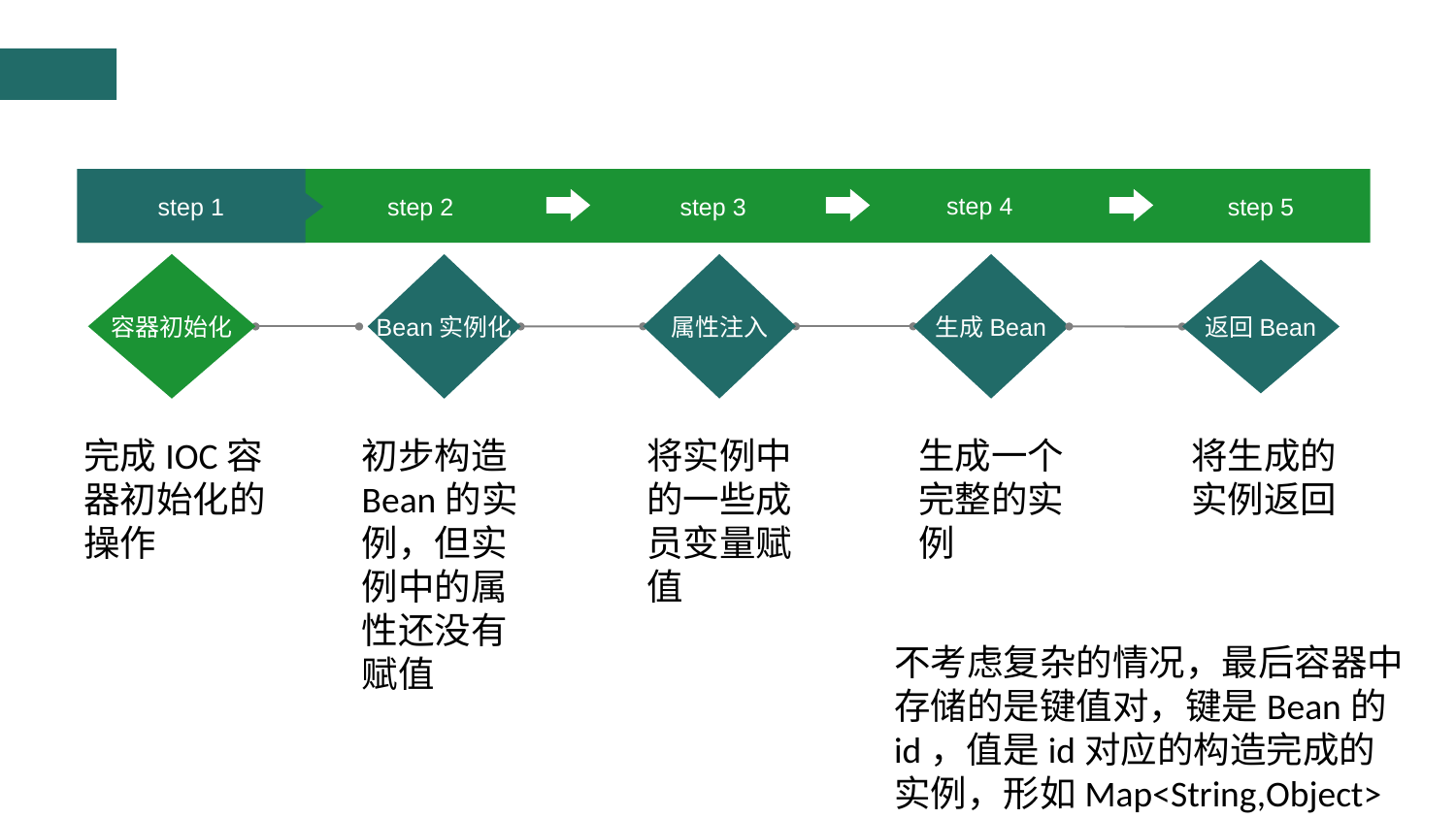

step 1

step 4
step 2
step 3
step 5

容器初始化
属性注入
生成Bean
Bean实例化
返回Bean
完成IOC容器初始化的操作
初步构造Bean的实例，但实例中的属性还没有赋值
将实例中的一些成员变量赋值
生成一个完整的实例
将生成的实例返回
不考虑复杂的情况，最后容器中存储的是键值对，键是Bean的id，值是id对应的构造完成的实例，形如Map<String,Object>